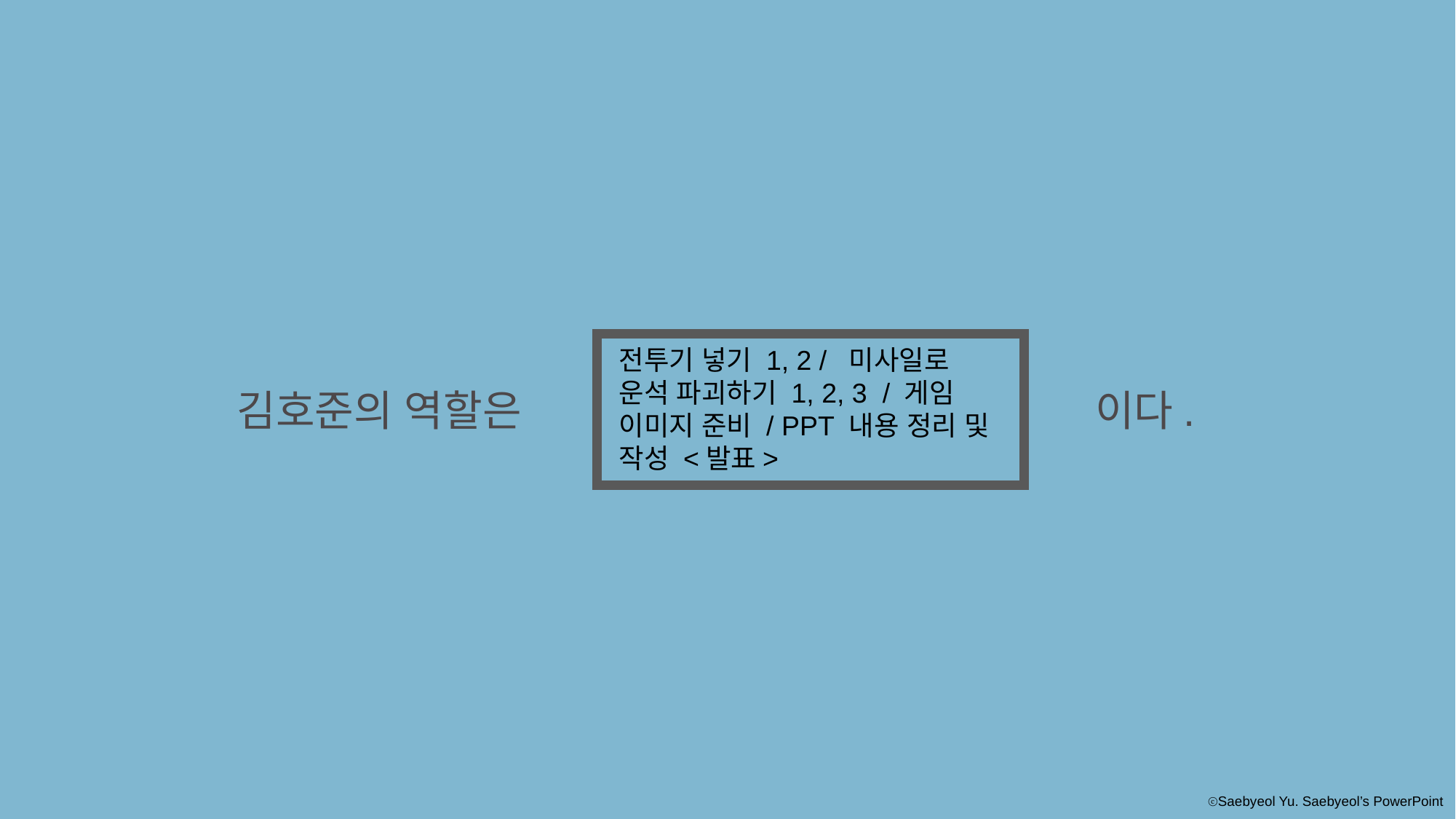

전투기 넣기 1, 2 /  미사일로 운석 파괴하기 1, 2, 3  / 게임 이미지 준비 / PPT 내용 정리 및 작성 <발표>
김호준의 역할은
이다.